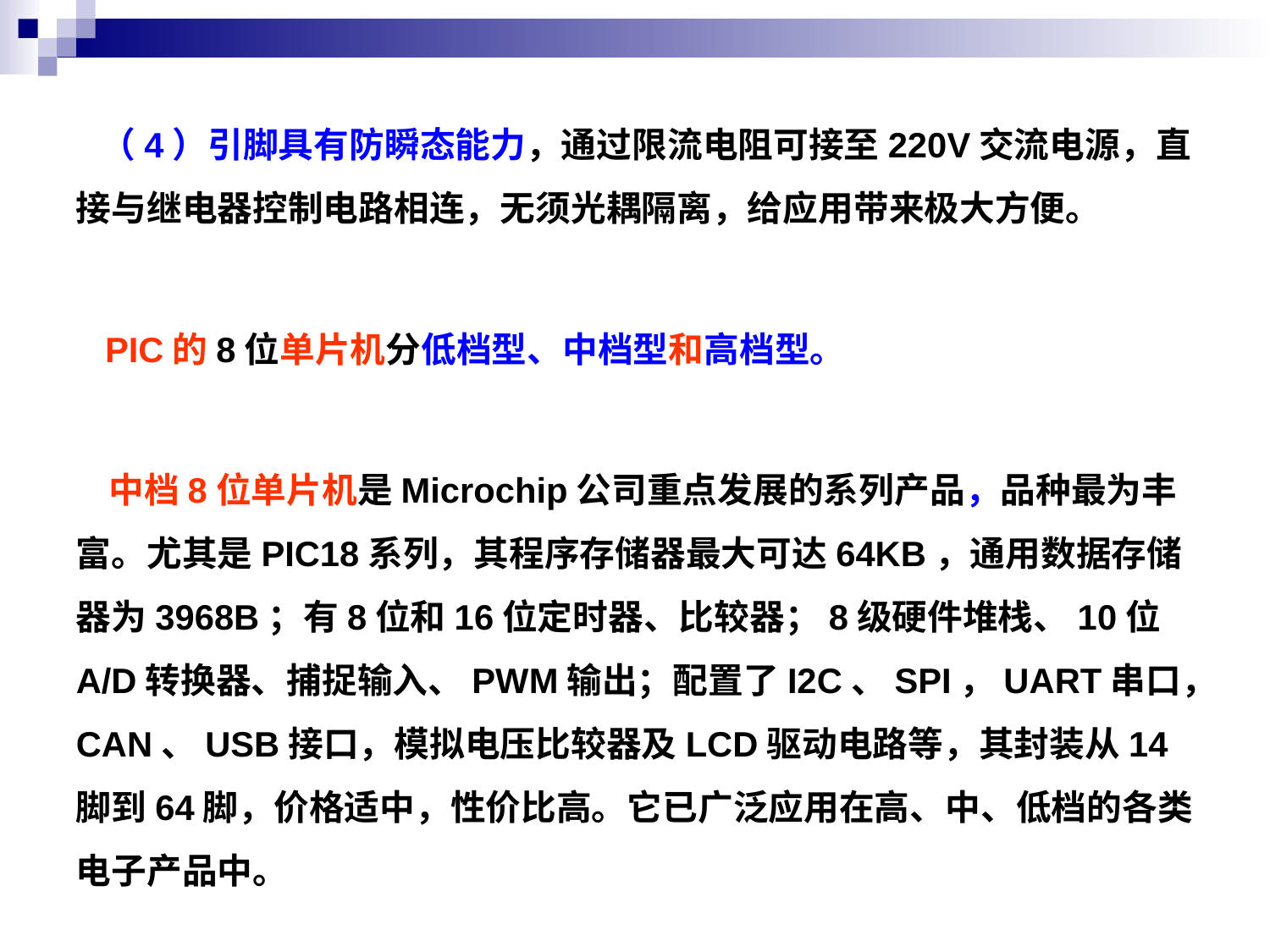

（4）引脚具有防瞬态能力，通过限流电阻可接至220V交流电源，直接与继电器控制电路相连，无须光耦隔离，给应用带来极大方便。

   PIC的8位单片机分低档型、中档型和高档型。

   中档8位单片机是Microchip公司重点发展的系列产品，品种最为丰富。尤其是PIC18系列，其程序存储器最大可达64KB，通用数据存储器为3968B；有8位和16位定时器、比较器；8级硬件堆栈、10位A/D转换器、捕捉输入、PWM输出；配置了I2C、SPI，UART串口，CAN、USB接口，模拟电压比较器及LCD驱动电路等，其封装从14脚到64脚，价格适中，性价比高。它已广泛应用在高、中、低档的各类电子产品中。